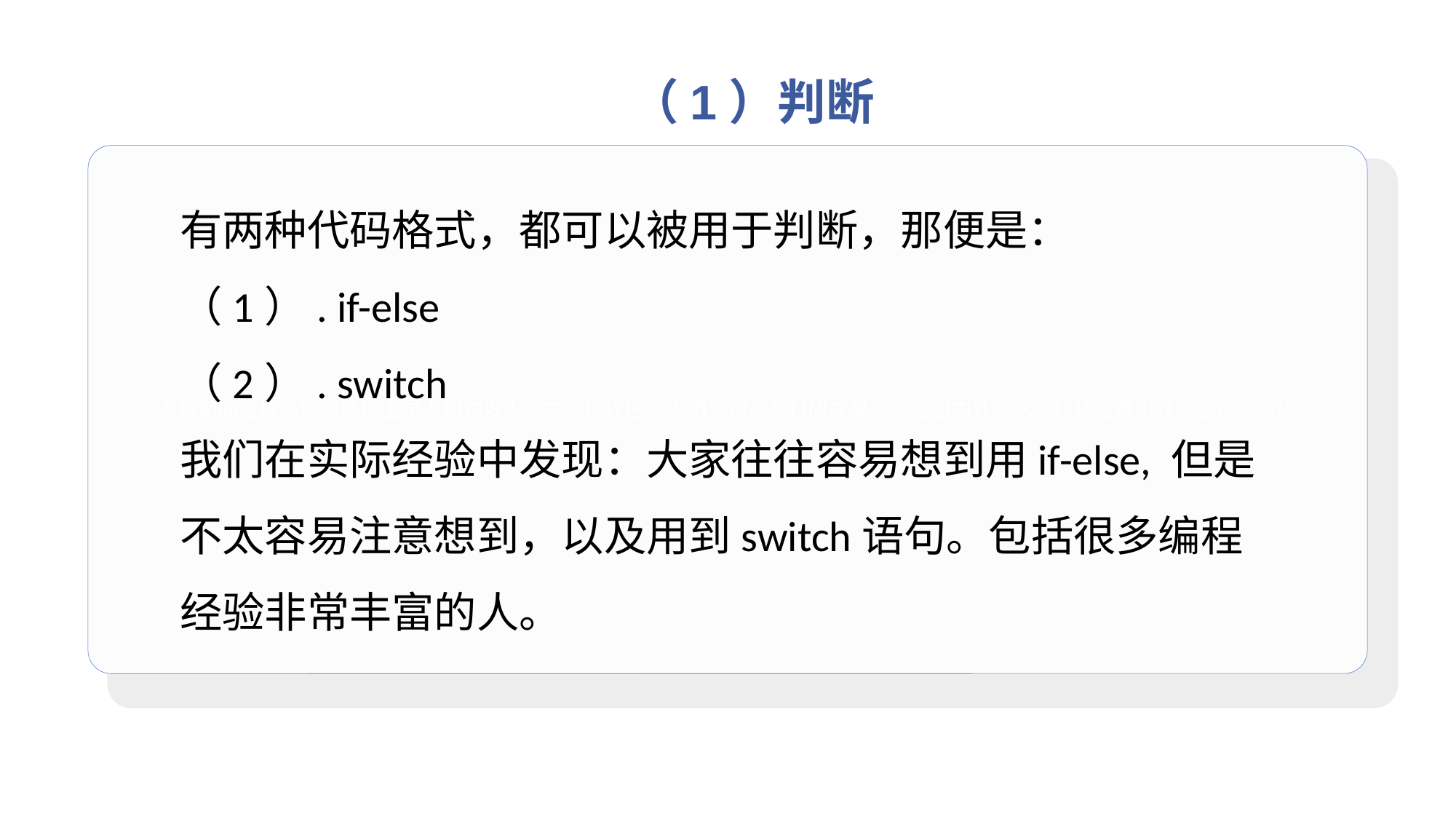

（1）判断
本科期间在核心期刊及以上学术刊物发表论文、授权国家发明专利、获科研成果奖、在国内外高水平科技竞赛中获奖者优先考虑

有两种代码格式，都可以被用于判断，那便是：
（1）. if-else
（2）. switch
我们在实际经验中发现：大家往往容易想到用if-else, 但是不太容易注意想到，以及用到switch语句。包括很多编程经验非常丰富的人。